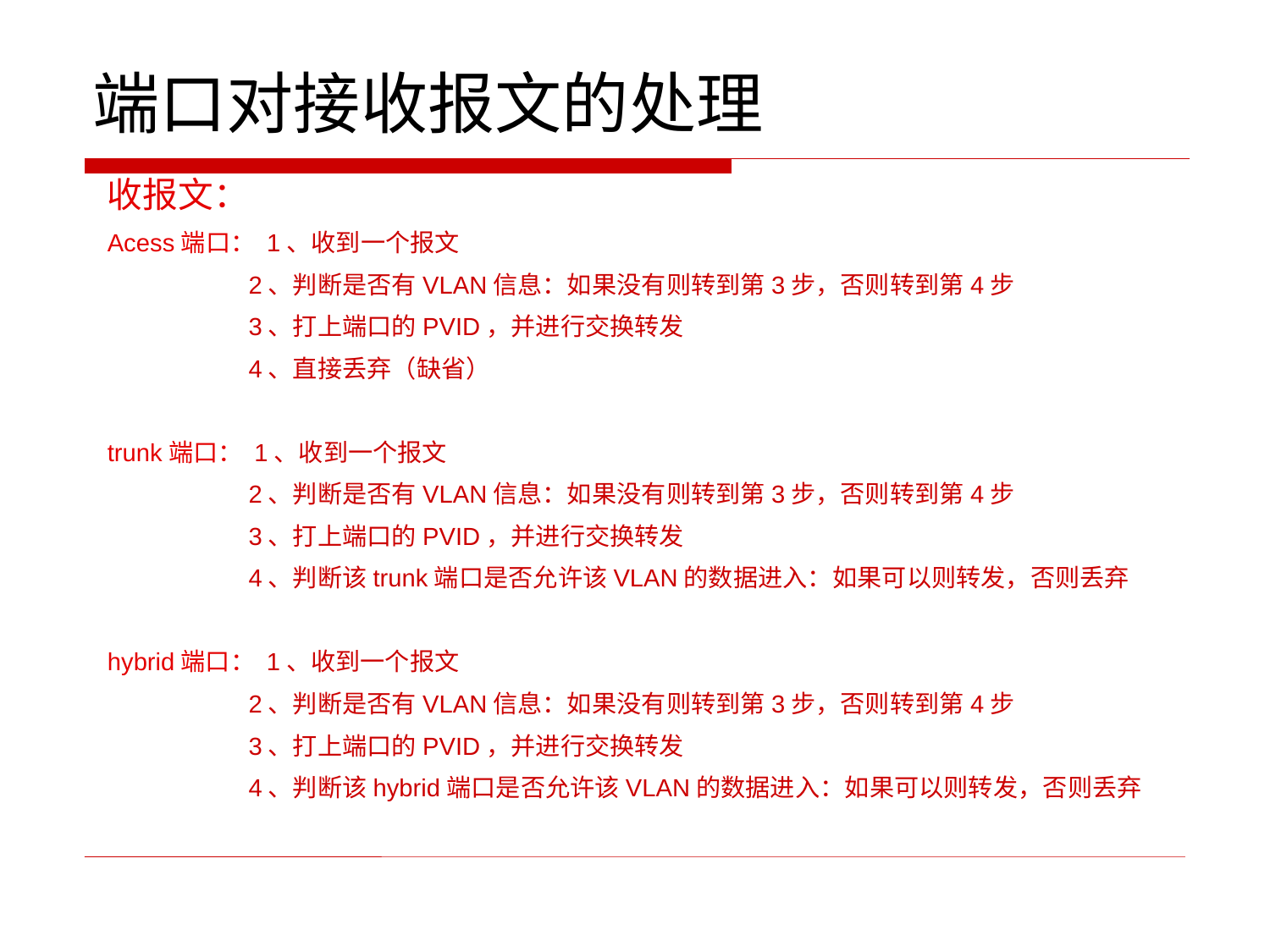

# 端口对接收报文的处理
收报文：
Acess端口： 1、收到一个报文
	  2、判断是否有VLAN信息：如果没有则转到第3步，否则转到第4步
	  3、打上端口的PVID，并进行交换转发
	  4、直接丢弃（缺省）

trunk端口： 1、收到一个报文
	  2、判断是否有VLAN信息：如果没有则转到第3步，否则转到第4步
	  3、打上端口的PVID，并进行交换转发
	  4、判断该trunk端口是否允许该VLAN的数据进入：如果可以则转发，否则丢弃

hybrid端口： 1、收到一个报文
	  2、判断是否有VLAN信息：如果没有则转到第3步，否则转到第4步
	  3、打上端口的PVID，并进行交换转发
	  4、判断该hybrid端口是否允许该VLAN的数据进入：如果可以则转发，否则丢弃